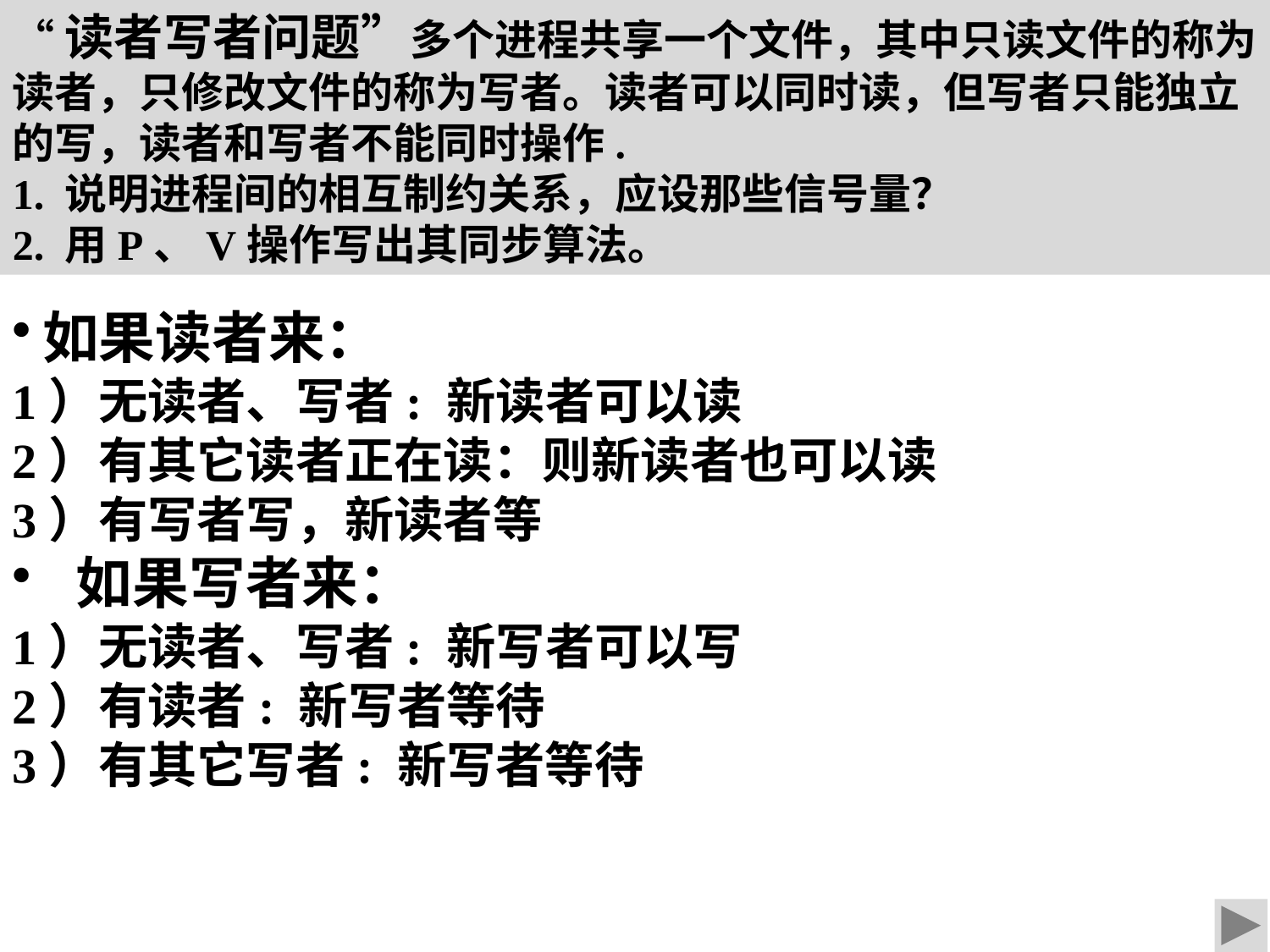

“读者写者问题”多个进程共享一个文件，其中只读文件的称为读者，只修改文件的称为写者。读者可以同时读，但写者只能独立的写，读者和写者不能同时操作.
1. 说明进程间的相互制约关系，应设那些信号量？
2. 用P、V操作写出其同步算法。
如果读者来：
1）无读者、写者: 新读者可以读
2）有其它读者正在读：则新读者也可以读
3）有写者写，新读者等
如果写者来：
1）无读者、写者: 新写者可以写
2）有读者: 新写者等待
3）有其它写者: 新写者等待